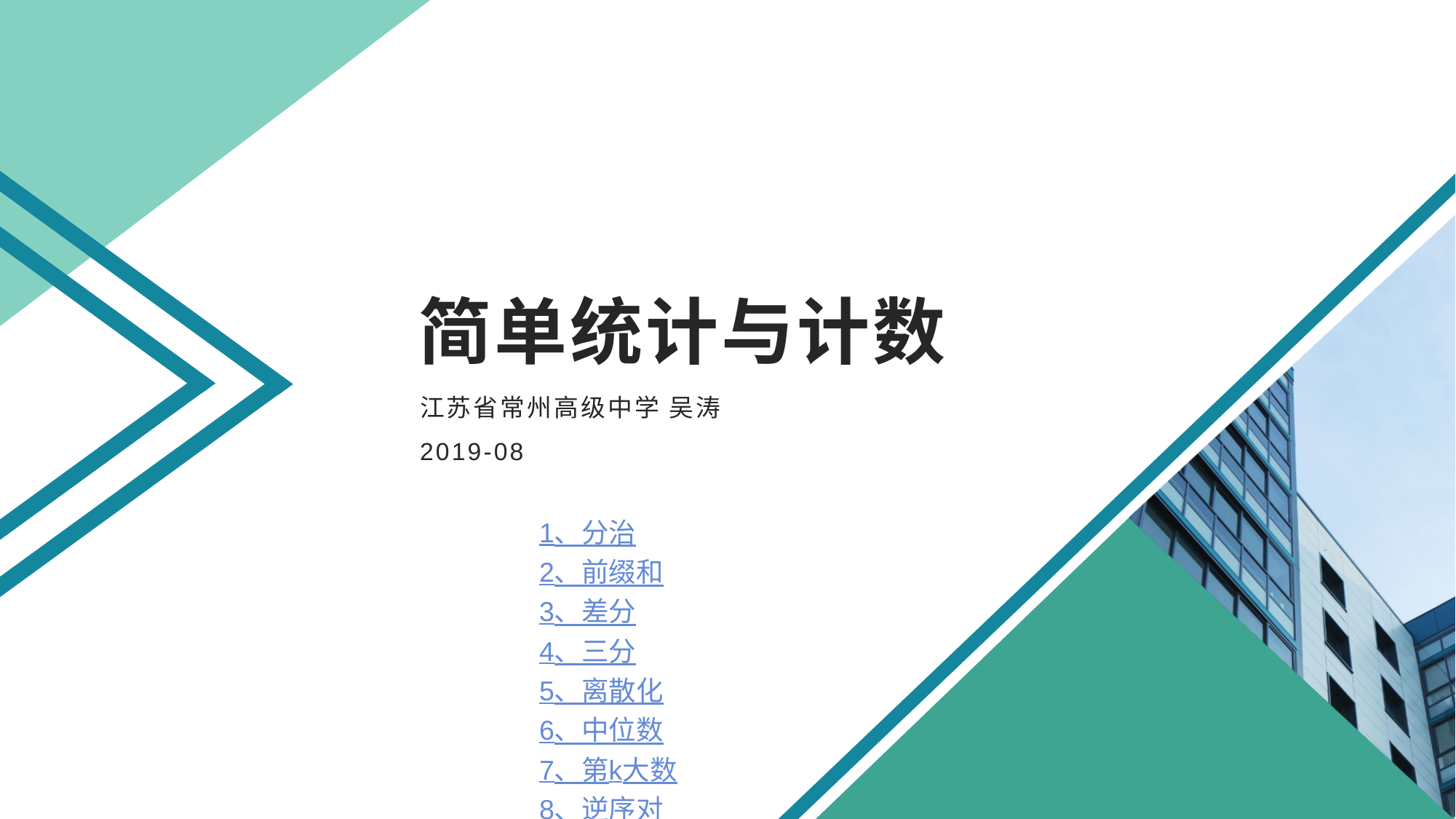

# 简单统计与计数
江苏省常州高级中学 吴涛
2019-08
1、分治
2、前缀和
3、差分
4、三分
5、离散化
6、中位数
7、第k大数
8、逆序对